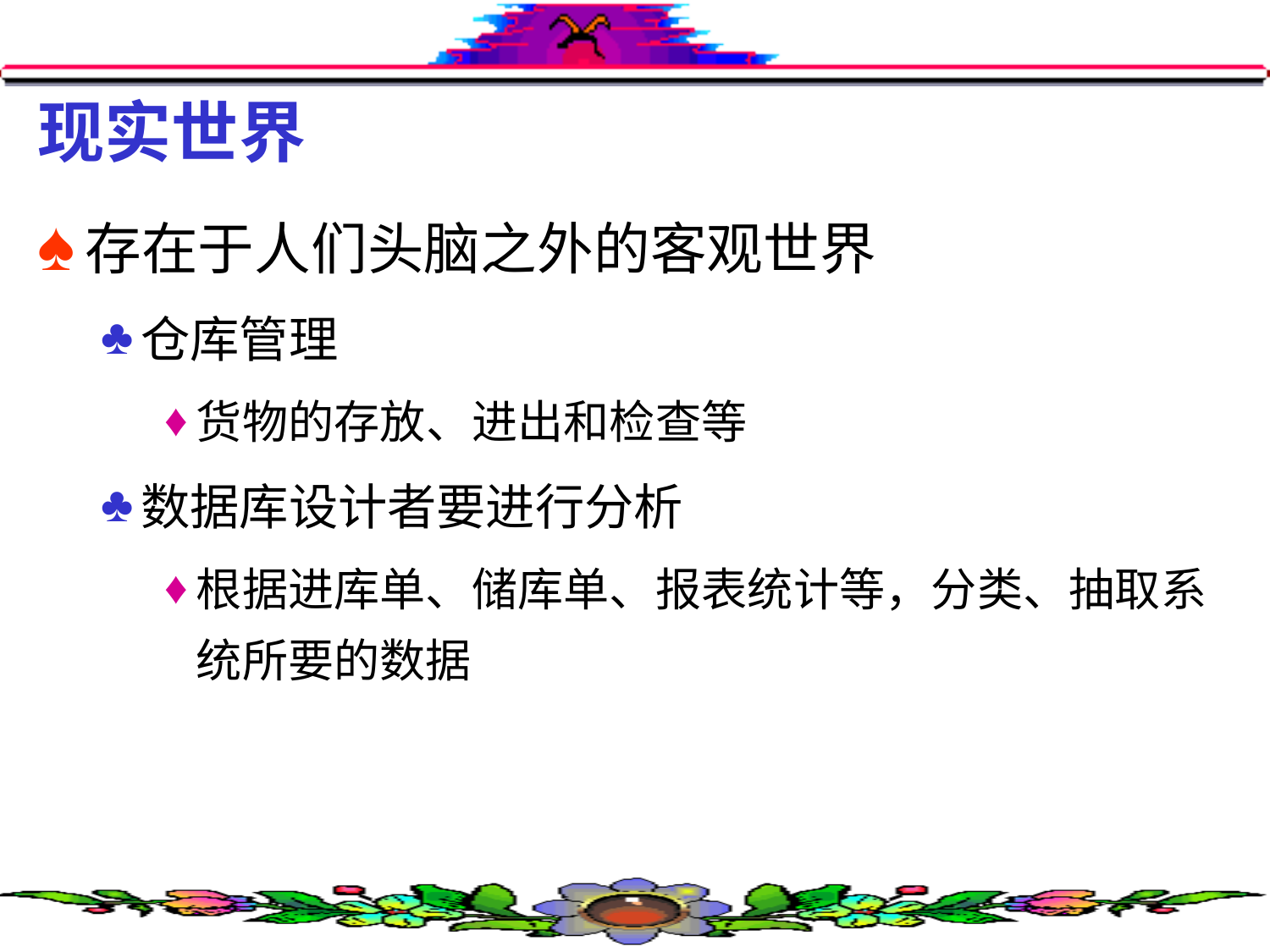

# 现实世界
存在于人们头脑之外的客观世界
仓库管理
货物的存放、进出和检查等
数据库设计者要进行分析
根据进库单、储库单、报表统计等，分类、抽取系统所要的数据